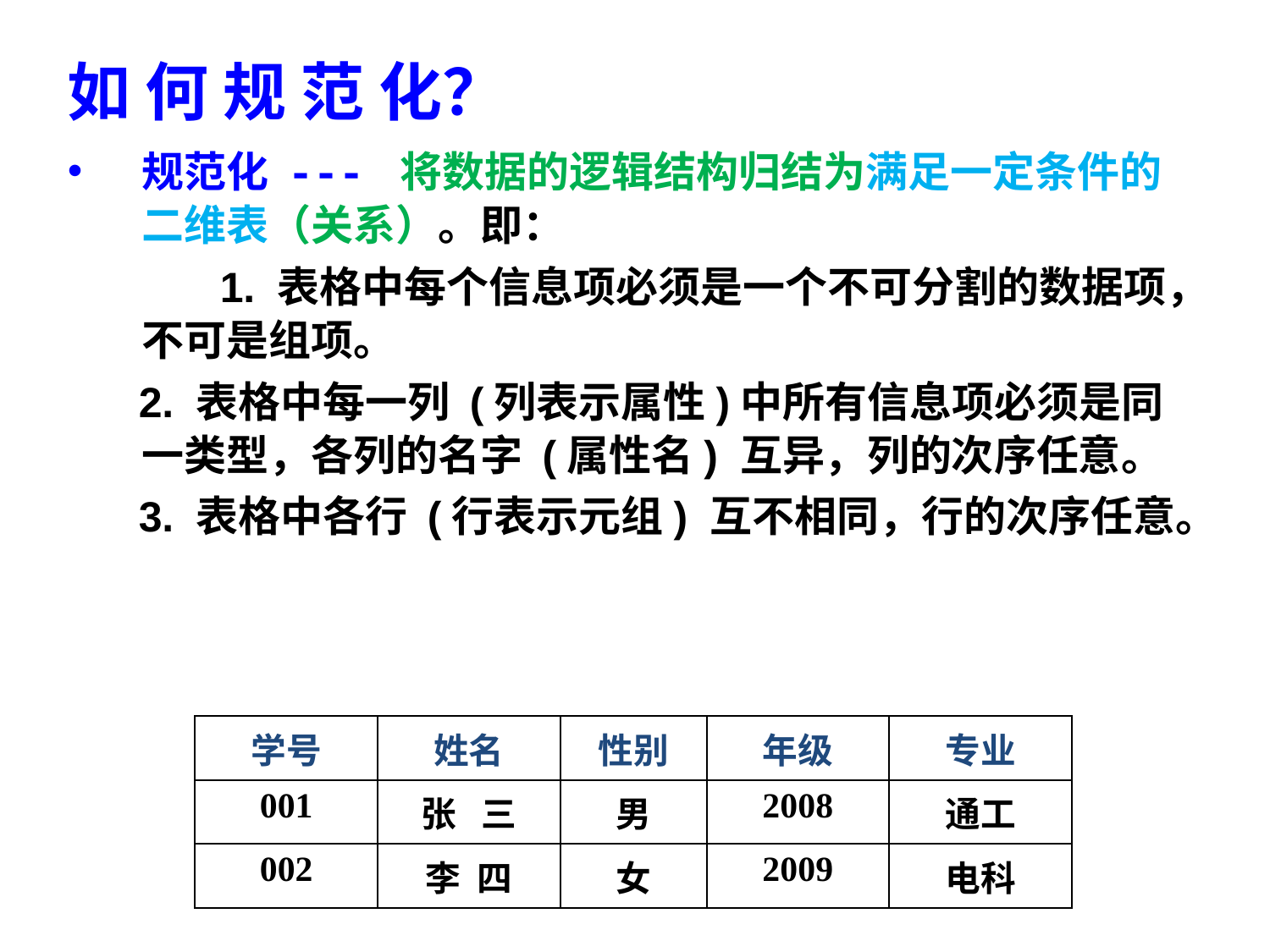

如 何 规 范 化？
规范化 --- 将数据的逻辑结构归结为满足一定条件的二维表（关系）。即：
      1. 表格中每个信息项必须是一个不可分割的数据项，不可是组项。
      2. 表格中每一列 (列表示属性)中所有信息项必须是同一类型，各列的名字 (属性名) 互异，列的次序任意。
      3. 表格中各行 (行表示元组) 互不相同，行的次序任意。
| 学号 | 姓名 | 性别 | 年级 | 专业 |
| --- | --- | --- | --- | --- |
| 001 | 张 三 | 男 | 2008 | 通工 |
| 002 | 李 四 | 女 | 2009 | 电科 |